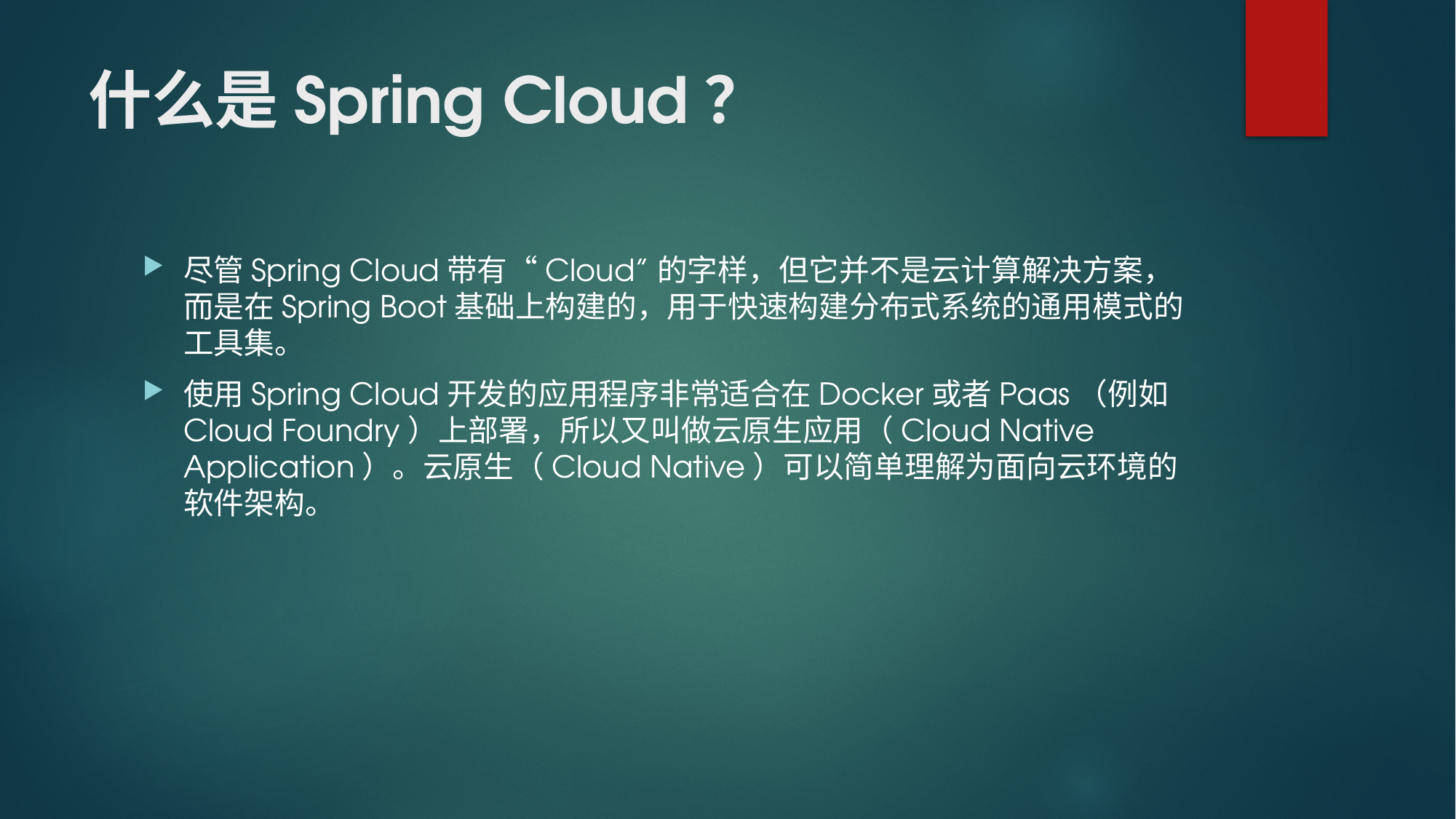

# 什么是Spring Cloud？
尽管Spring Cloud带有“Cloud”的字样，但它并不是云计算解决方案，而是在Spring Boot基础上构建的，用于快速构建分布式系统的通用模式的工具集。
使用Spring Cloud开发的应用程序非常适合在Docker或者Paas（例如Cloud Foundry）上部署，所以又叫做云原生应用（Cloud Native Application）。云原生（Cloud Native）可以简单理解为面向云环境的软件架构。